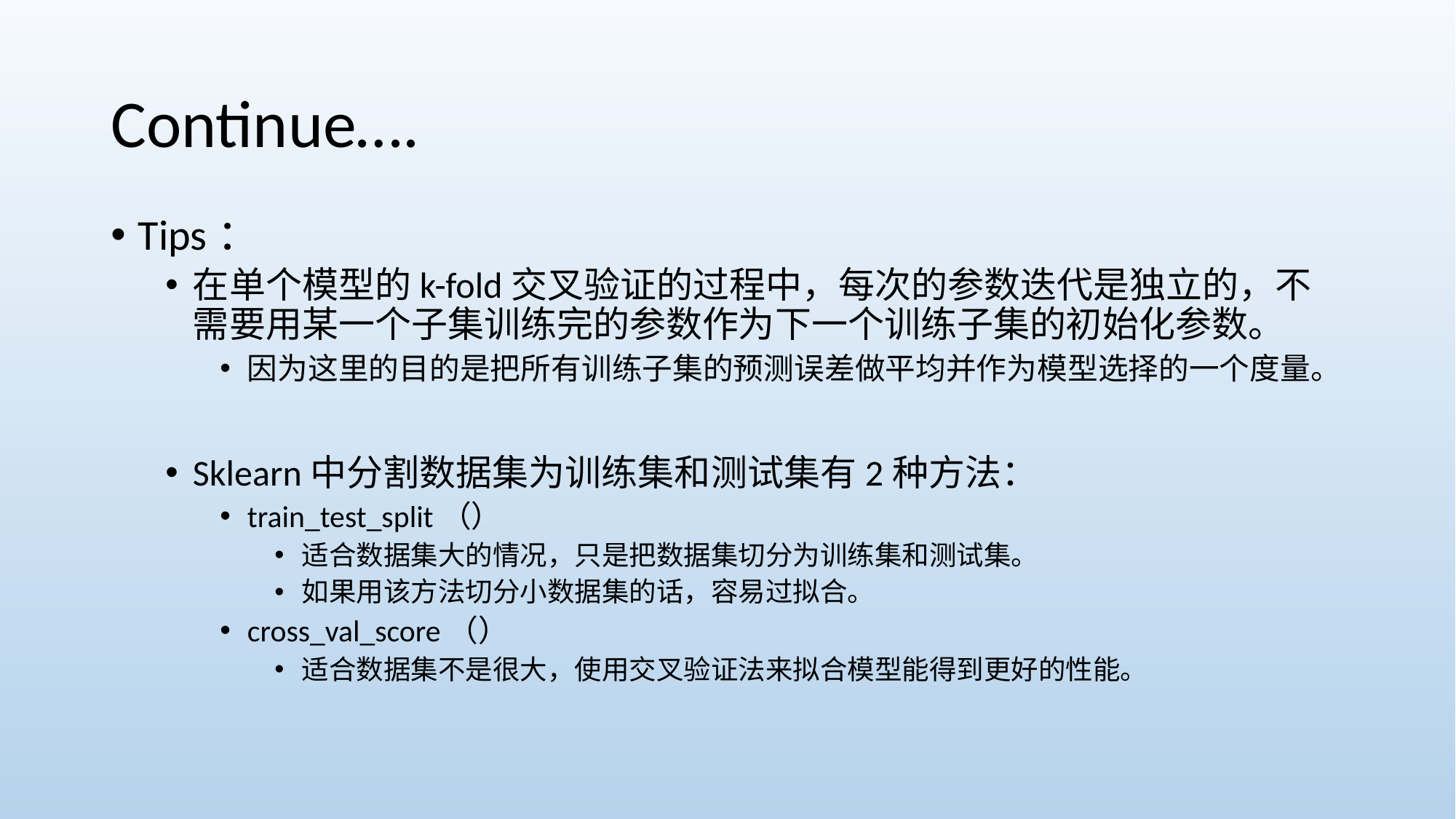

# Continue….
Tips：
在单个模型的k-fold交叉验证的过程中，每次的参数迭代是独立的，不需要用某一个子集训练完的参数作为下一个训练子集的初始化参数。
因为这里的目的是把所有训练子集的预测误差做平均并作为模型选择的一个度量。

Sklearn中分割数据集为训练集和测试集有2种方法：
train_test_split（）
适合数据集大的情况，只是把数据集切分为训练集和测试集。
如果用该方法切分小数据集的话，容易过拟合。
cross_val_score（）
适合数据集不是很大，使用交叉验证法来拟合模型能得到更好的性能。